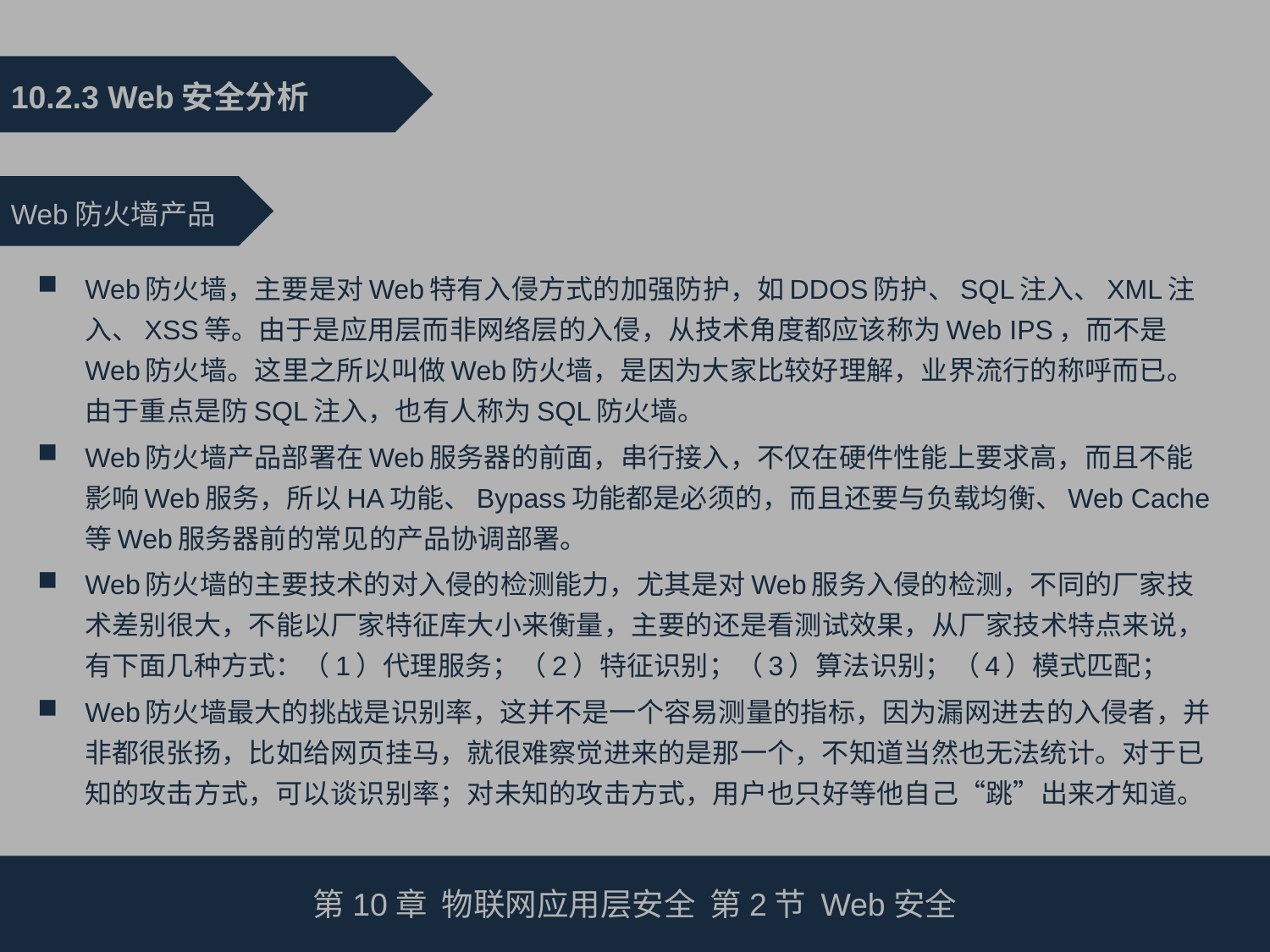

10.2.3 Web安全分析
Web防火墙产品
Web防火墙，主要是对Web特有入侵方式的加强防护，如DDOS防护、SQL注入、XML注入、XSS等。由于是应用层而非网络层的入侵，从技术角度都应该称为Web IPS，而不是Web防火墙。这里之所以叫做Web防火墙，是因为大家比较好理解，业界流行的称呼而已。由于重点是防SQL注入，也有人称为SQL防火墙。
Web防火墙产品部署在Web服务器的前面，串行接入，不仅在硬件性能上要求高，而且不能影响Web服务，所以HA功能、Bypass功能都是必须的，而且还要与负载均衡、Web Cache等Web服务器前的常见的产品协调部署。
Web防火墙的主要技术的对入侵的检测能力，尤其是对Web服务入侵的检测，不同的厂家技术差别很大，不能以厂家特征库大小来衡量，主要的还是看测试效果，从厂家技术特点来说，有下面几种方式：（1）代理服务；（2）特征识别；（3）算法识别；（4）模式匹配；
Web防火墙最大的挑战是识别率，这并不是一个容易测量的指标，因为漏网进去的入侵者，并非都很张扬，比如给网页挂马，就很难察觉进来的是那一个，不知道当然也无法统计。对于已知的攻击方式，可以谈识别率；对未知的攻击方式，用户也只好等他自己“跳”出来才知道。